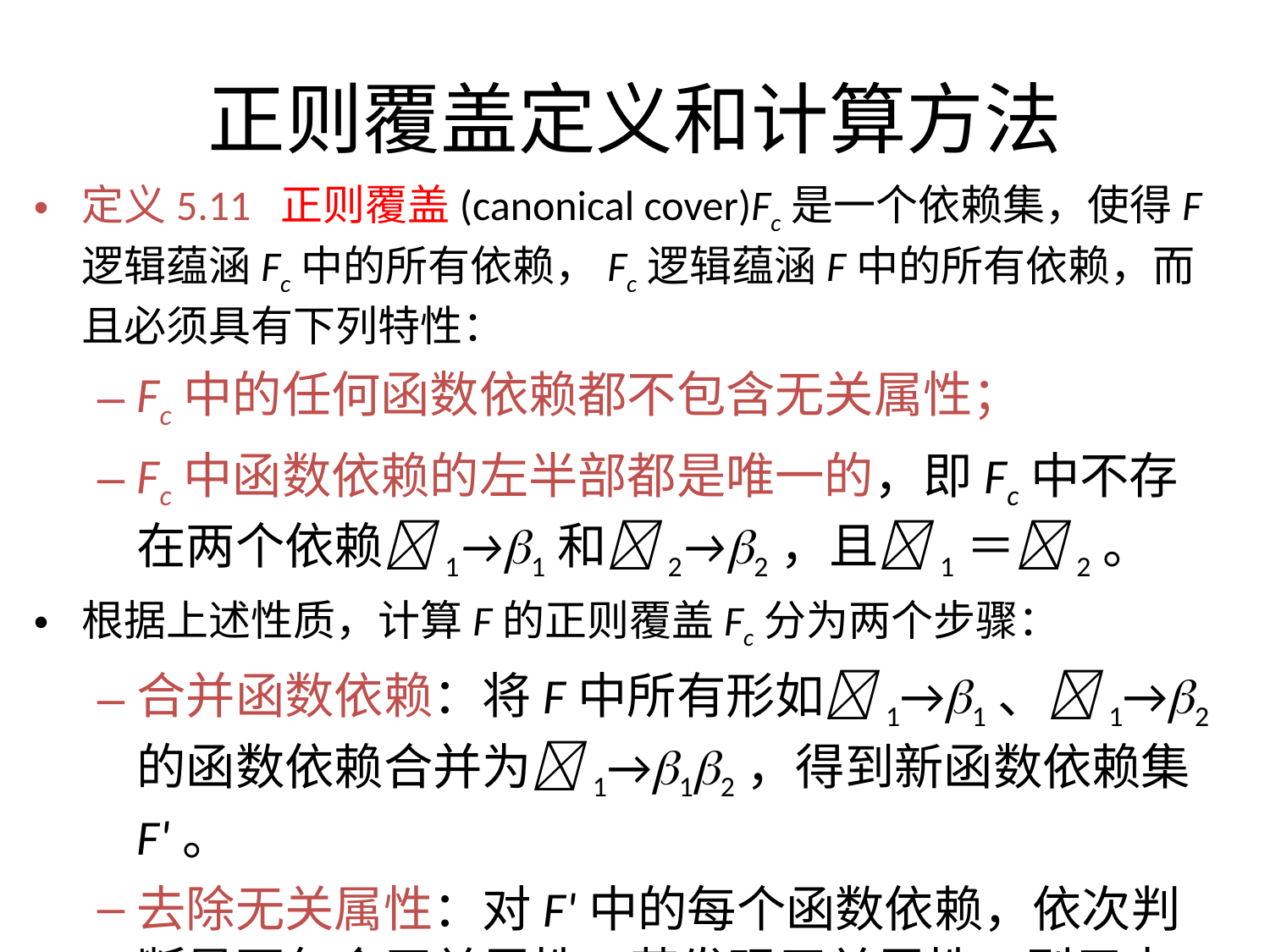

# 正则覆盖定义和计算方法
定义5.11  正则覆盖(canonical cover)Fc是一个依赖集，使得F逻辑蕴涵Fc中的所有依赖，Fc逻辑蕴涵F中的所有依赖，而且必须具有下列特性：
Fc中的任何函数依赖都不包含无关属性；
Fc中函数依赖的左半部都是唯一的，即Fc中不存在两个依赖α1→β1和α2→β2，且α1＝α2。
根据上述性质，计算F的正则覆盖Fc分为两个步骤：
合并函数依赖：将F中所有形如α1→β1、α1→β2的函数依赖合并为α1→β1β2，得到新函数依赖集F'。
去除无关属性：对F'中的每个函数依赖，依次判断是否包含无关属性。若发现无关属性，则用去除无关属性后的函数依赖代替F'中的原函数依赖。